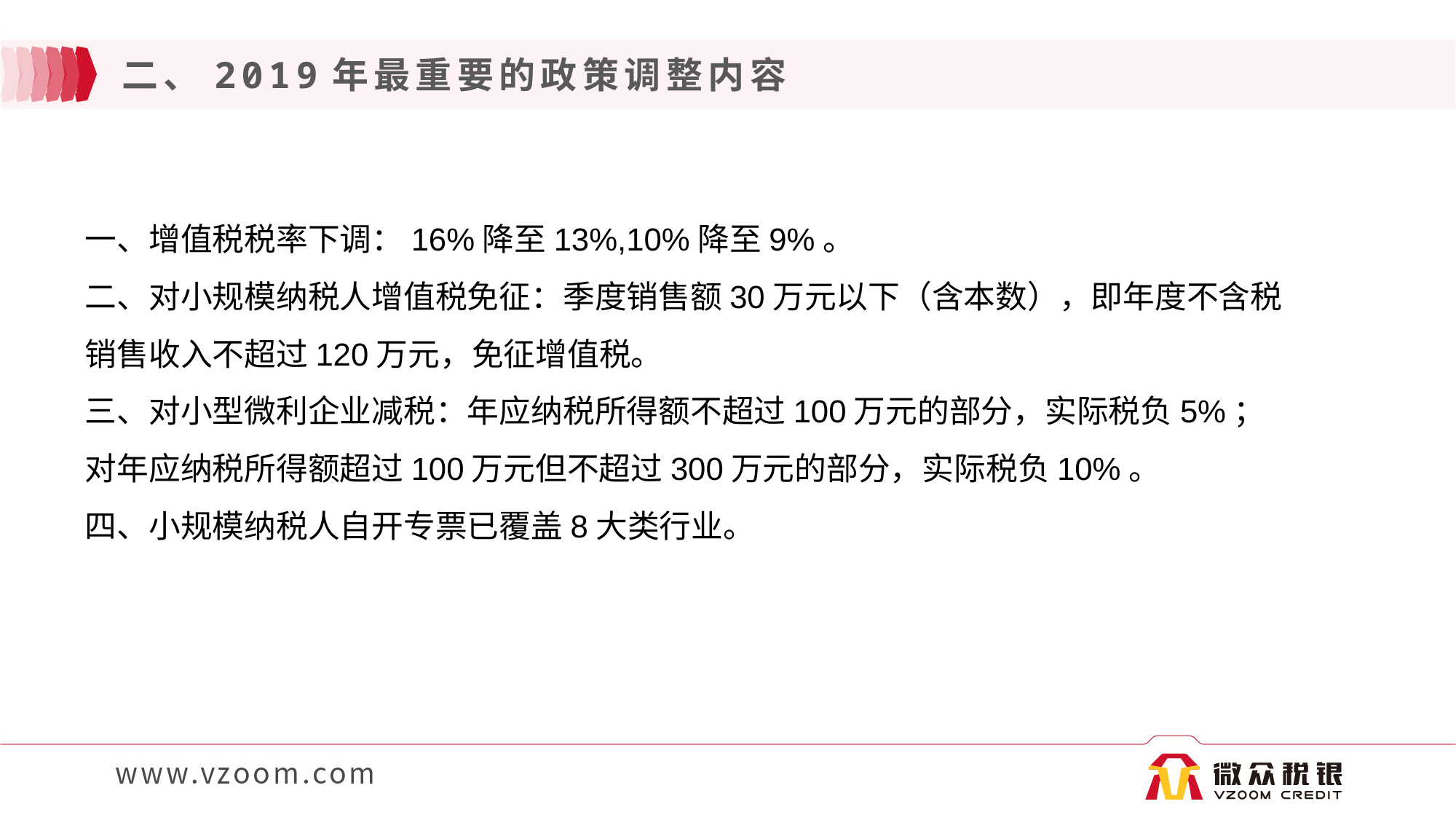

# 二、2019年最重要的政策调整内容
一、增值税税率下调：16%降至13%,10%降至9%。
二、对小规模纳税人增值税免征：季度销售额30万元以下（含本数），即年度不含税销售收入不超过120万元，免征增值税。
三、对小型微利企业减税：年应纳税所得额不超过100万元的部分，实际税负5%；对年应纳税所得额超过100万元但不超过300万元的部分，实际税负10%。
四、小规模纳税人自开专票已覆盖8大类行业。